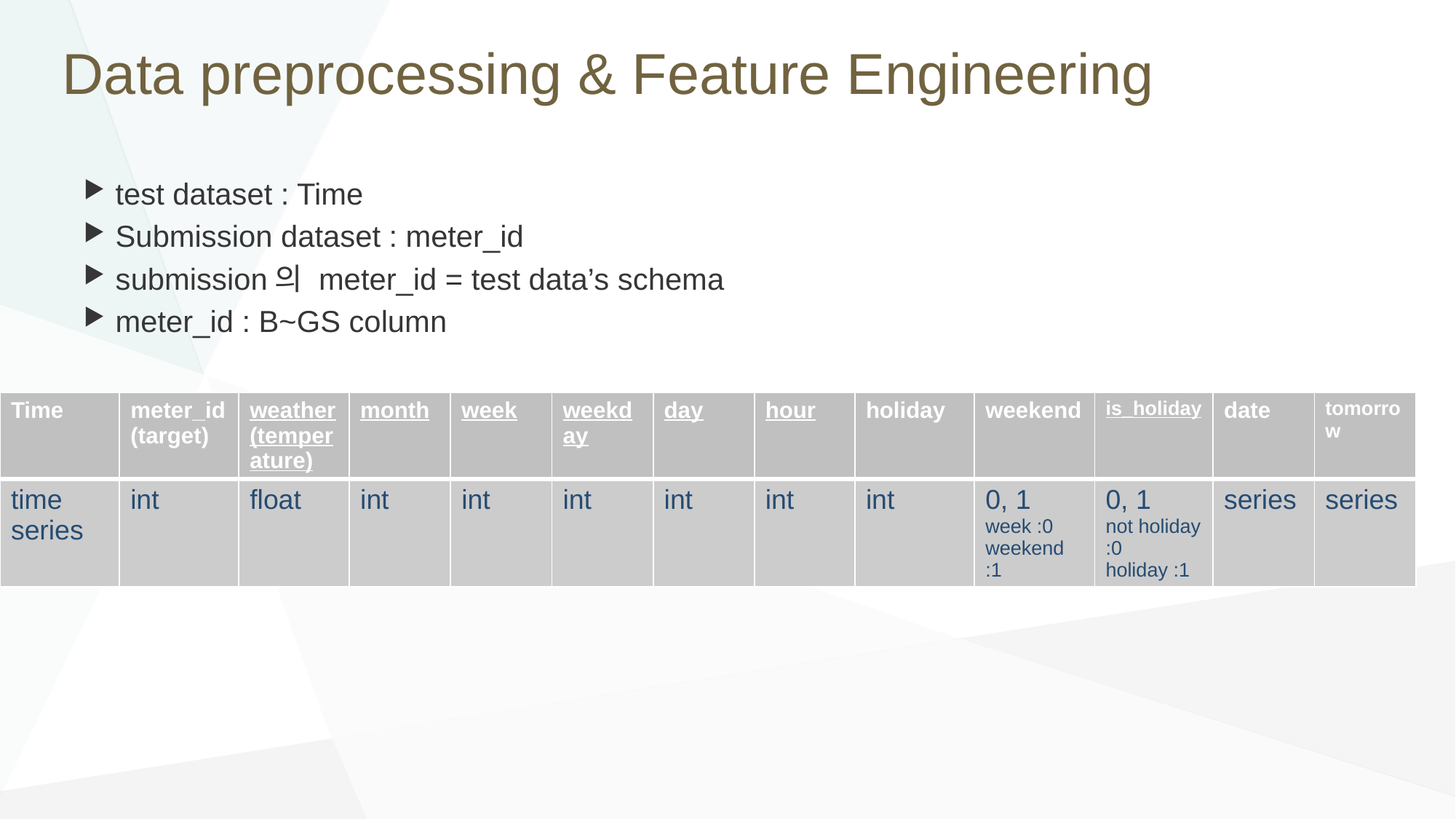

# Data preprocessing & Feature Engineering
test dataset : Time
Submission dataset : meter_id
submission의 meter_id = test data’s schema
meter_id : B~GS column

| Time | meter\_id(target) | weather (temperature) | month | week | weekday | day | hour | holiday | weekend | is\_holiday | date | tomorrow |
| --- | --- | --- | --- | --- | --- | --- | --- | --- | --- | --- | --- | --- |
| time series | int | float | int | int | int | int | int | int | 0, 1 week :0 weekend :1 | 0, 1 not holiday :0 holiday :1 | series | series |